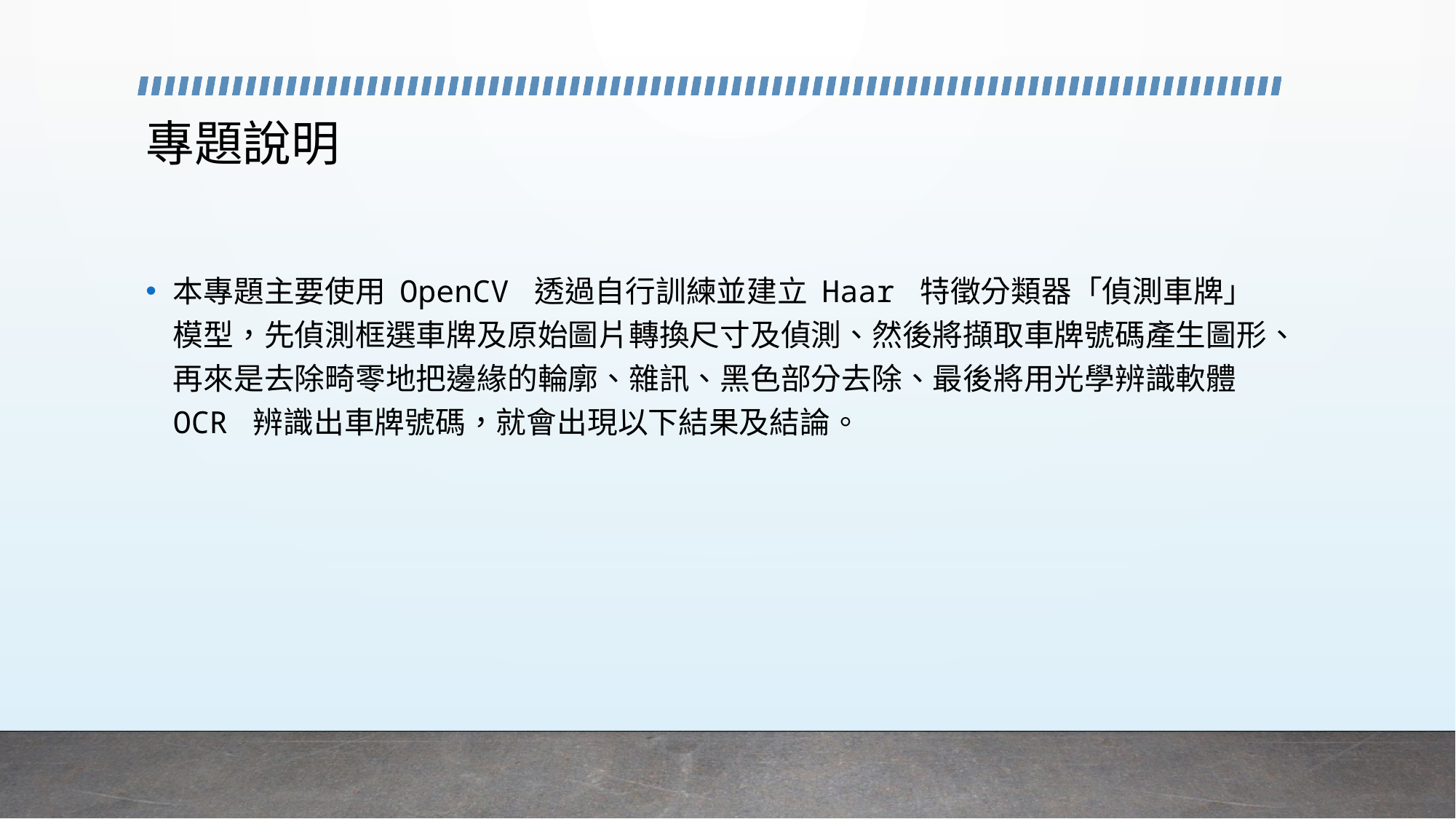

# 專題說明
本專題主要使用 OpenCV 透過自行訓練並建立 Haar 特徵分類器「偵測車牌」模型，先偵測框選車牌及原始圖片轉換尺寸及偵測、然後將擷取車牌號碼產生圖形、再來是去除畸零地把邊緣的輪廓、雜訊、黑色部分去除、最後將用光學辨識軟體 OCR 辨識出車牌號碼，就會出現以下結果及結論。